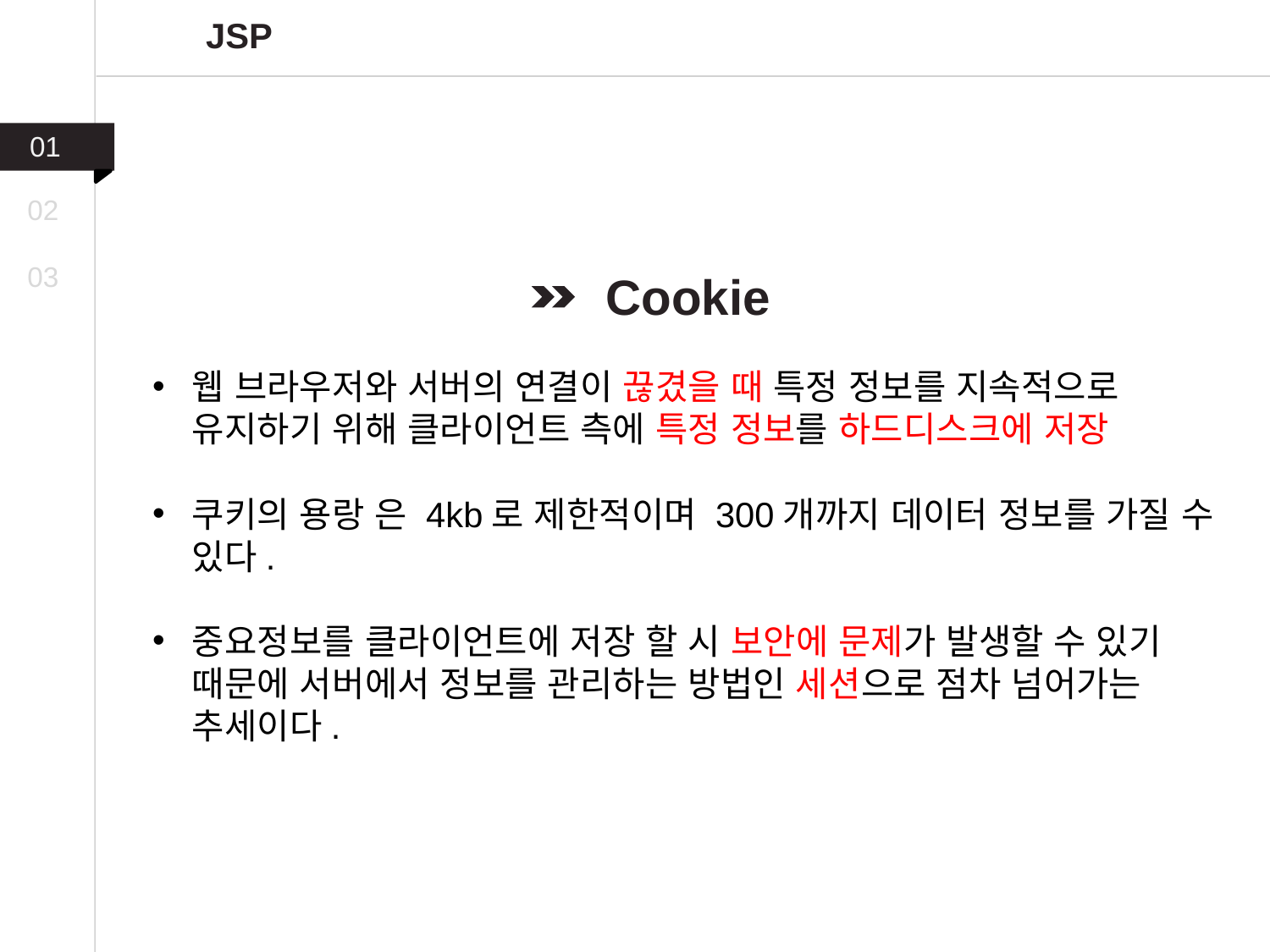

JSP
01

02
03
   Cookie

웹 브라우저와 서버의 연결이 끊겼을 때 특정 정보를 지속적으로   유지하기 위해 클라이언트 측에 특정 정보를 하드디스크에 저장

쿠키의 용랑 은 4kb로 제한적이며 300개까지 데이터 정보를 가질 수 있다.

중요정보를 클라이언트에 저장 할 시 보안에 문제가 발생할 수 있기 때문에 서버에서 정보를 관리하는 방법인 세션으로 점차 넘어가는 추세이다.